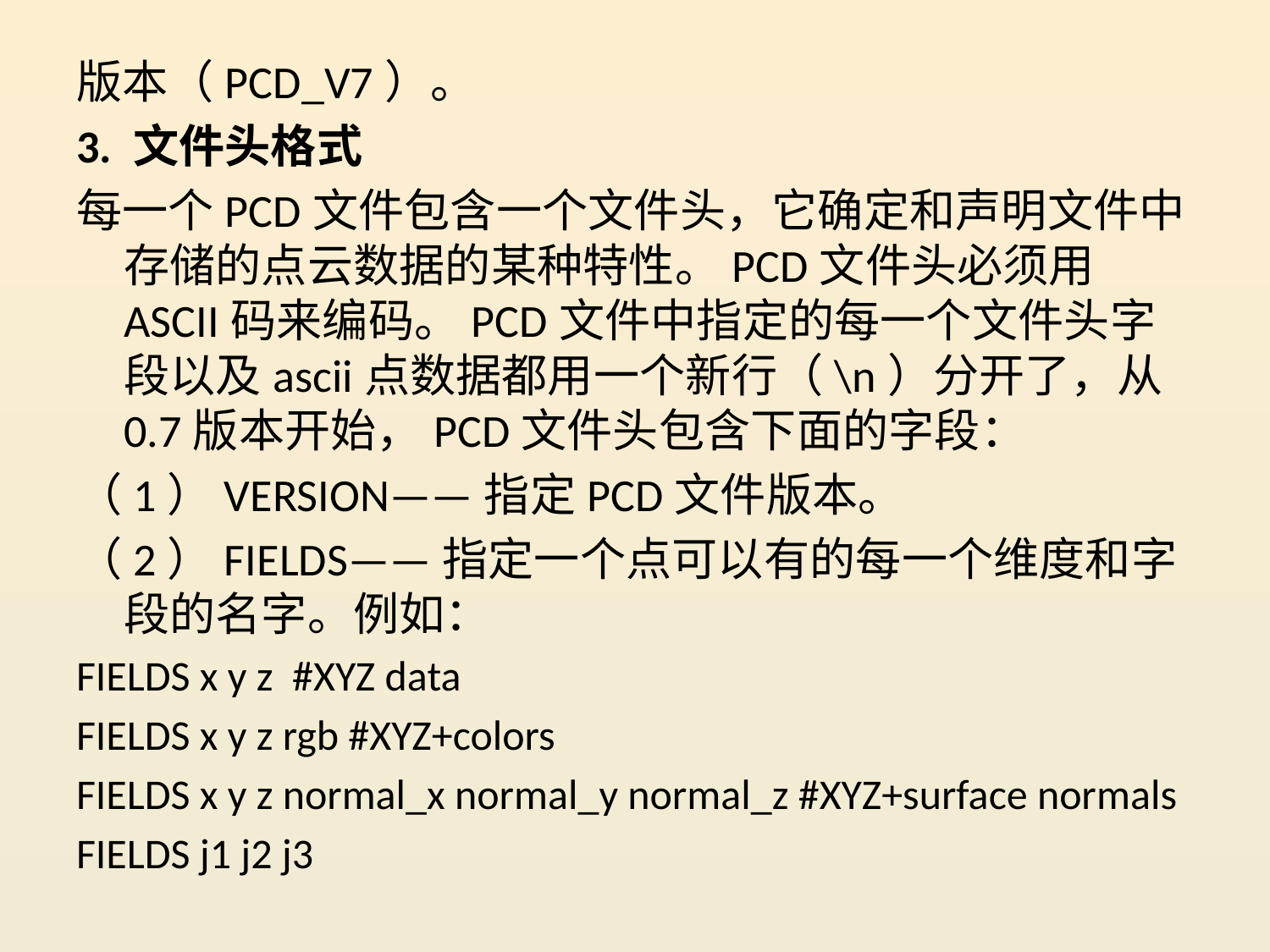

版本（PCD_V7）。
3. 文件头格式
每一个PCD文件包含一个文件头，它确定和声明文件中存储的点云数据的某种特性。PCD文件头必须用ASCII码来编码。PCD文件中指定的每一个文件头字段以及ascii点数据都用一个新行（\n）分开了，从0.7版本开始，PCD文件头包含下面的字段：
（1）VERSION——指定PCD文件版本。
（2）FIELDS——指定一个点可以有的每一个维度和字段的名字。例如：
FIELDS x y z  #XYZ data
FIELDS x y z rgb #XYZ+colors
FIELDS x y z normal_x normal_y normal_z #XYZ+surface normals
FIELDS j1 j2 j3